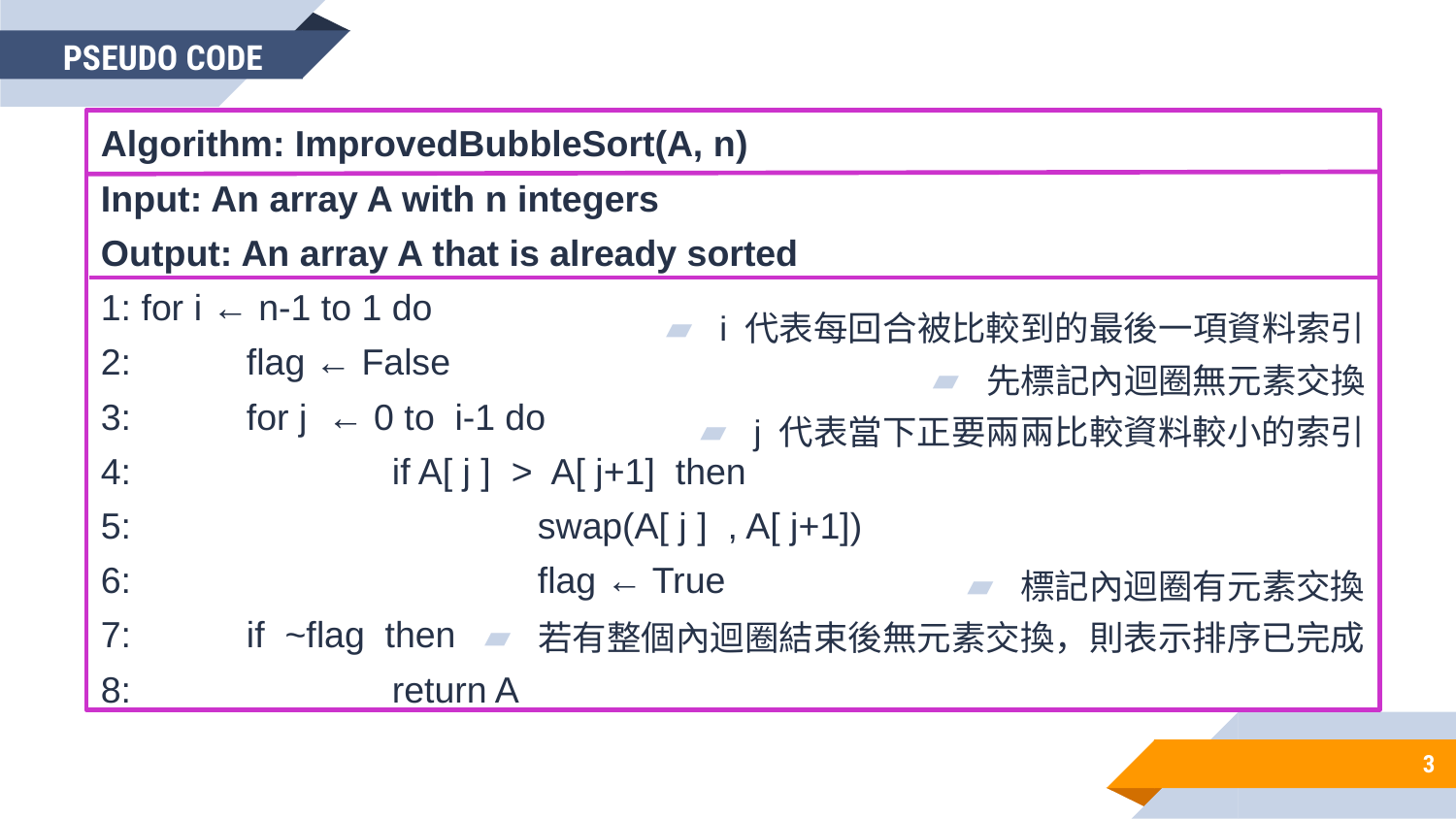

PSEUDO CODE
Algorithm: ImprovedBubbleSort(A, n)
Input: An array A with n integers
Output: An array A that is already sorted
1: for i ← n-1 to 1 do
2:	flag ← False
3:	for j  ← 0 to  i-1 do
4:		if A[ j ]  >  A[ j+1]  then
5:			swap(A[ j ]  , A[ j+1])
6:			flag ← True
7:	if  ~flag  then
8:		return A
i 代表每回合被比較到的最後一項資料索引
先標記內迴圈無元素交換
j 代表當下正要兩兩比較資料較小的索引

標記內迴圈有元素交換
若有整個內迴圈結束後無元素交換，則表示排序已完成
3